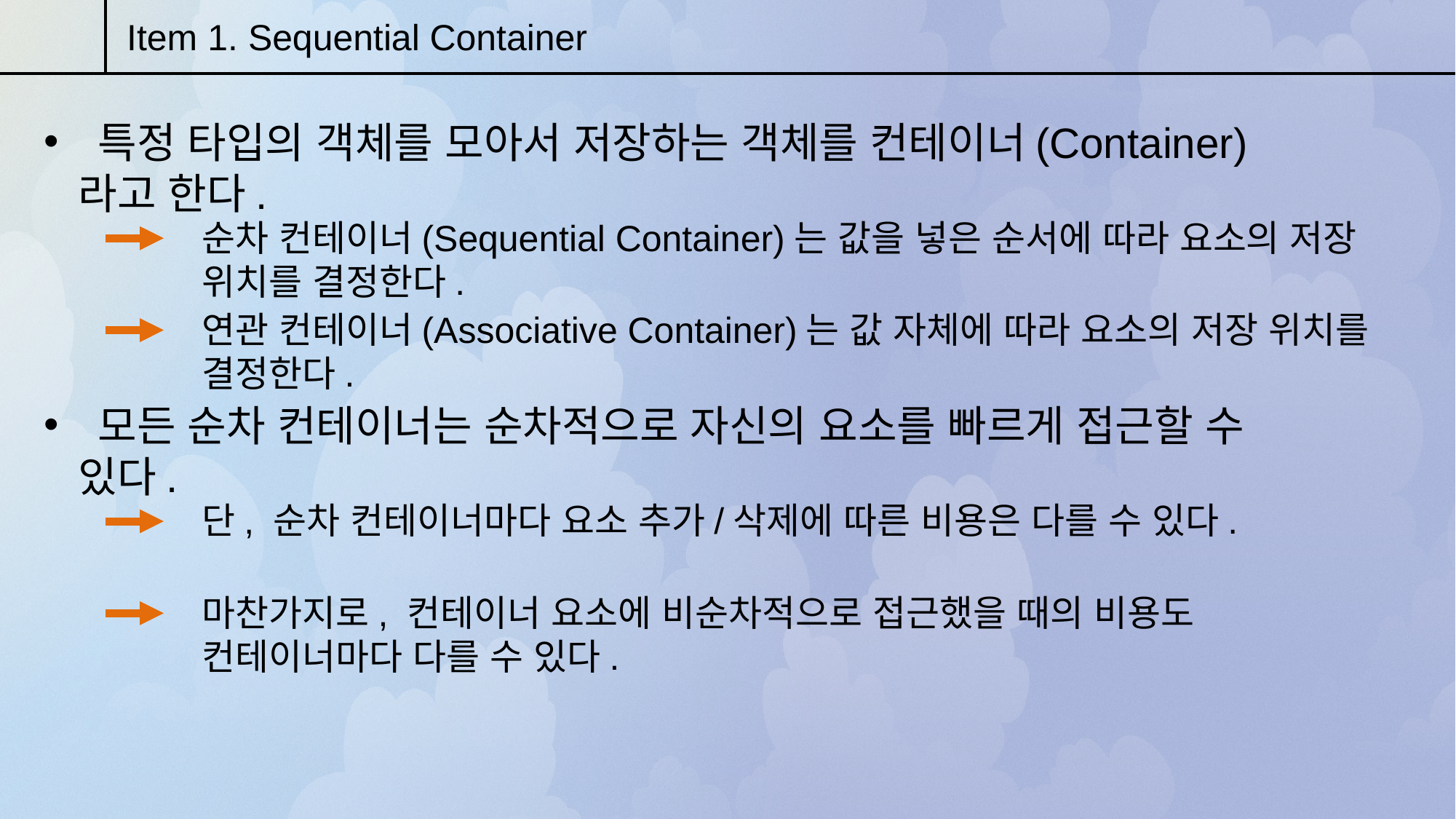

Item 1. Sequential Container
 특정 타입의 객체를 모아서 저장하는 객체를 컨테이너(Container)라고 한다.
순차 컨테이너(Sequential Container)는 값을 넣은 순서에 따라 요소의 저장 위치를 결정한다.
연관 컨테이너(Associative Container)는 값 자체에 따라 요소의 저장 위치를 결정한다.
 모든 순차 컨테이너는 순차적으로 자신의 요소를 빠르게 접근할 수 있다.
단, 순차 컨테이너마다 요소 추가/삭제에 따른 비용은 다를 수 있다.
마찬가지로, 컨테이너 요소에 비순차적으로 접근했을 때의 비용도 컨테이너마다 다를 수 있다.